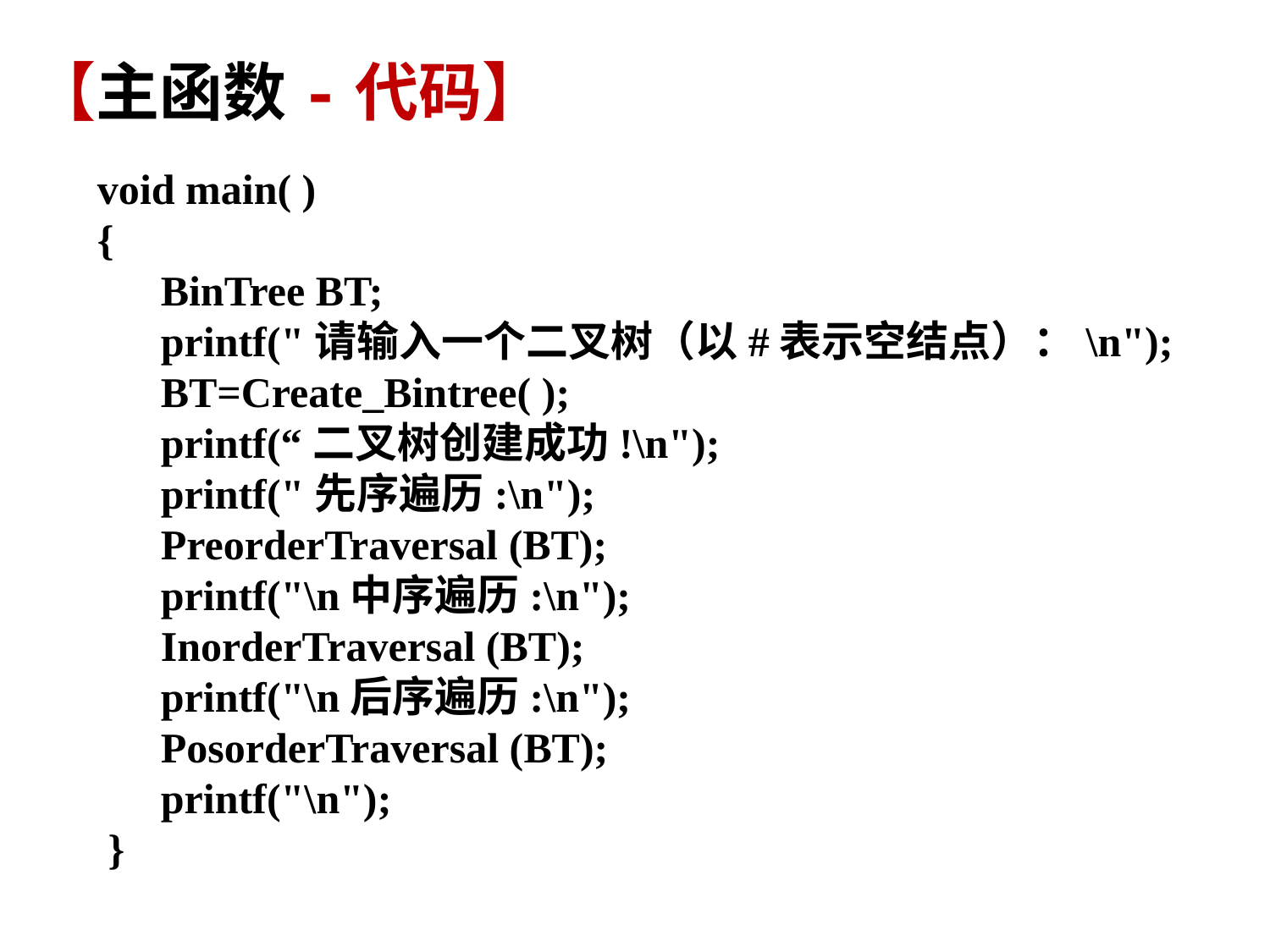

【主函数-代码】
void main( )
{
      BinTree BT;
      printf("请输入一个二叉树（以#表示空结点）：\n");
      BT=Create_Bintree( );
      printf(“二叉树创建成功!\n");
      printf("先序遍历:\n");
      PreorderTraversal (BT);
      printf("\n中序遍历:\n");
      InorderTraversal (BT);
      printf("\n后序遍历:\n");
      PosorderTraversal (BT);
      printf("\n");
 }